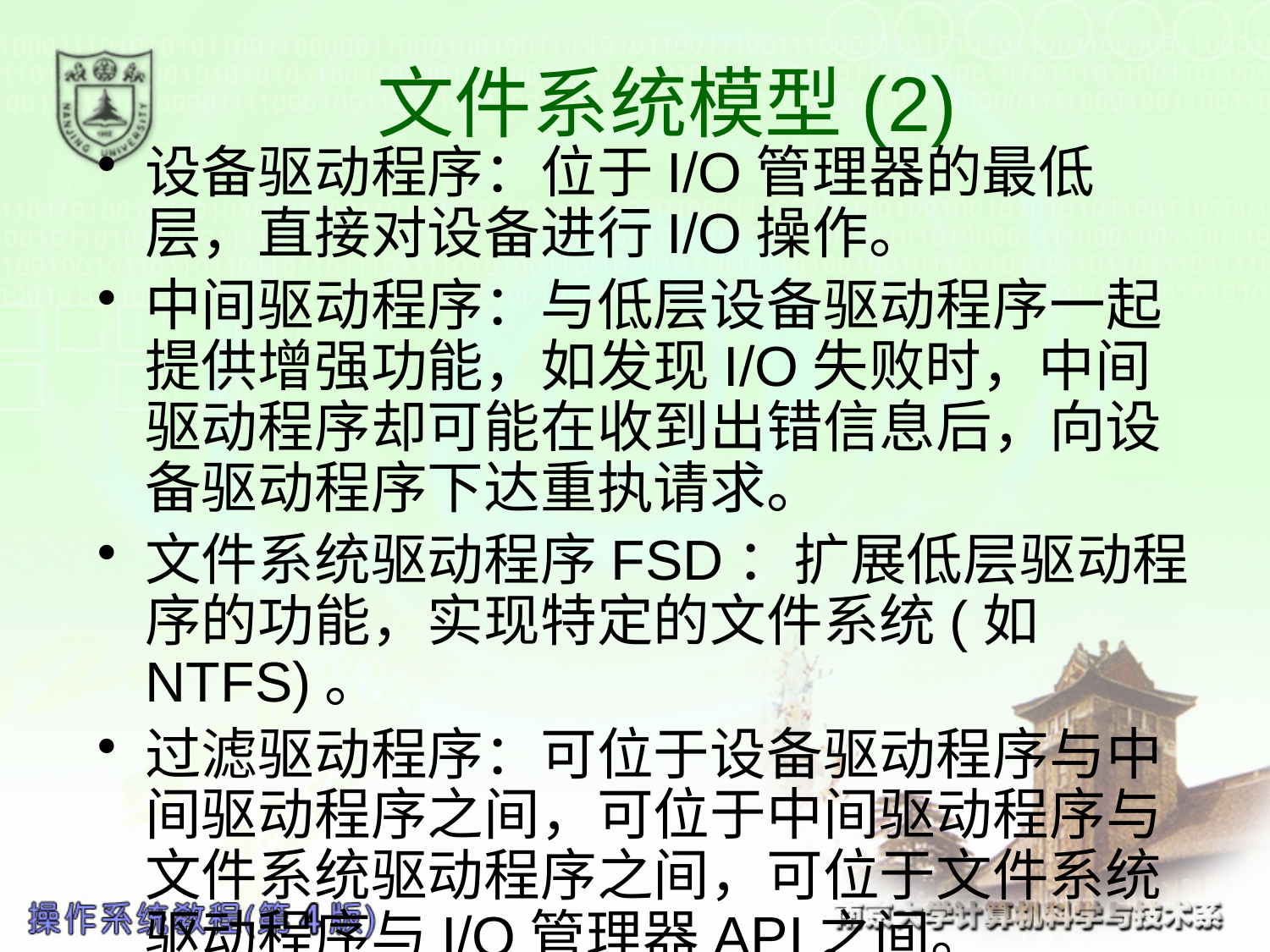

# 文件系统模型(2)
设备驱动程序：位于I/O管理器的最低层，直接对设备进行I/O操作。
中间驱动程序：与低层设备驱动程序一起提供增强功能，如发现I/O失败时，中间驱动程序却可能在收到出错信息后，向设备驱动程序下达重执请求。
文件系统驱动程序FSD：扩展低层驱动程序的功能，实现特定的文件系统(如NTFS)。
过滤驱动程序：可位于设备驱动程序与中间驱动程序之间，可位于中间驱动程序与文件系统驱动程序之间，可位于文件系统驱动程序与I/O管理器API之间。